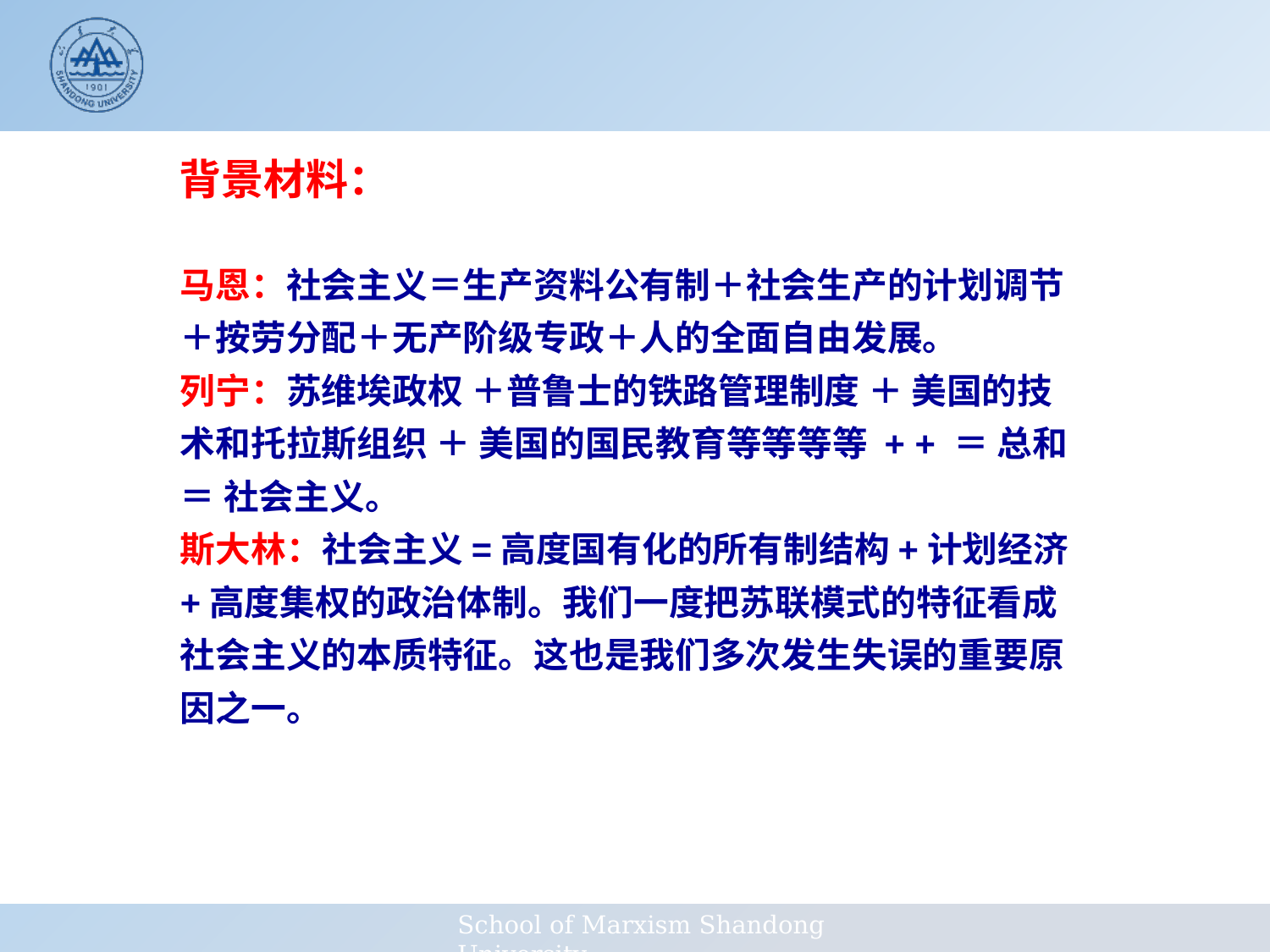

背景材料：
马恩：社会主义＝生产资料公有制＋社会生产的计划调节＋按劳分配＋无产阶级专政＋人的全面自由发展。
列宁：苏维埃政权 ＋普鲁士的铁路管理制度 ＋ 美国的技术和托拉斯组织 ＋ 美国的国民教育等等等等 + + ＝ 总和 ＝ 社会主义。
斯大林：社会主义=高度国有化的所有制结构+计划经济+高度集权的政治体制。我们一度把苏联模式的特征看成社会主义的本质特征。这也是我们多次发生失误的重要原因之一。